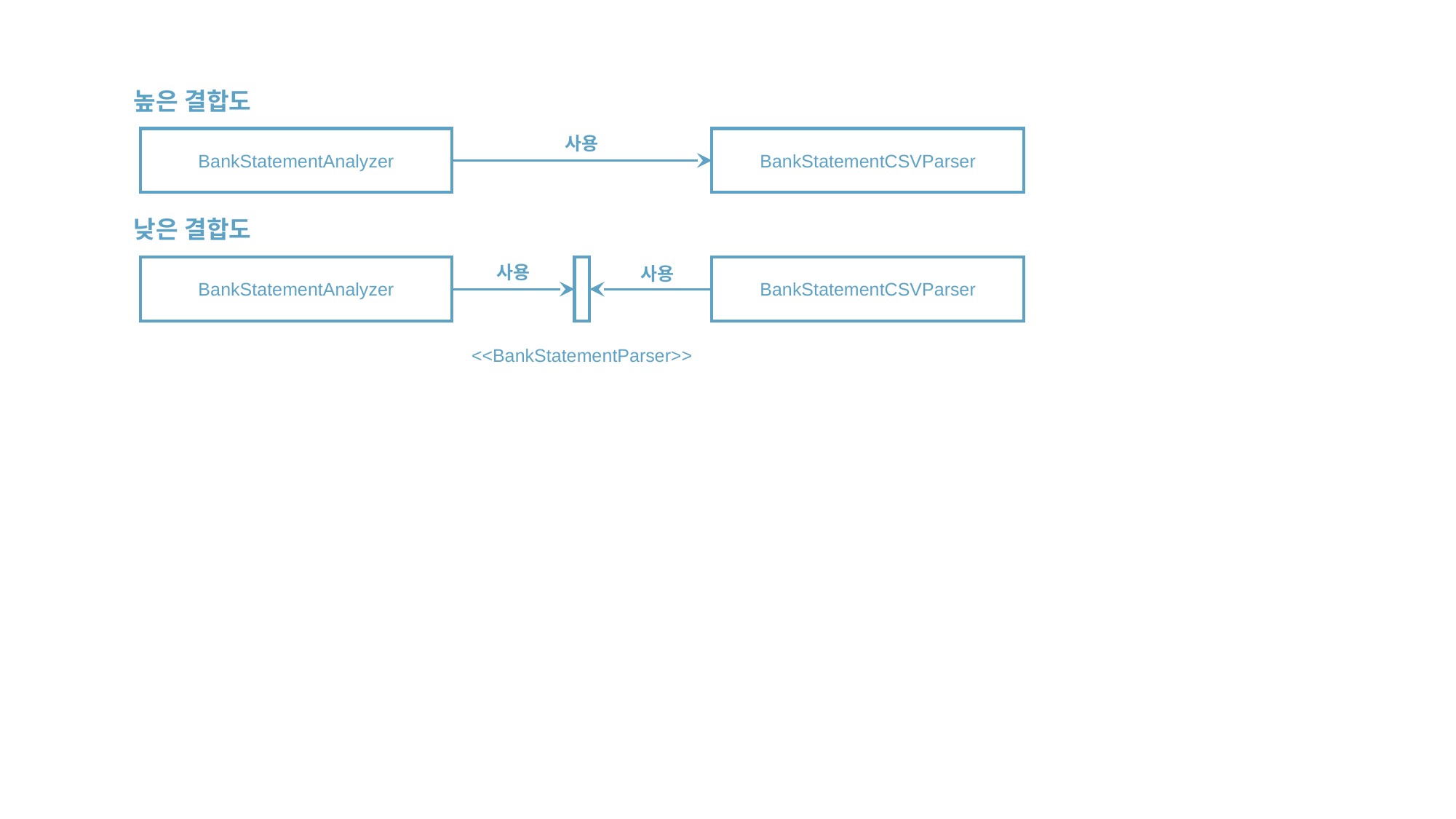

높은 결합도
사용

BankStatementAnalyzer

BankStatementCSVParser
낮은 결합도
사용

BankStatementAnalyzer

사용

BankStatementCSVParser
<<BankStatementParser>>